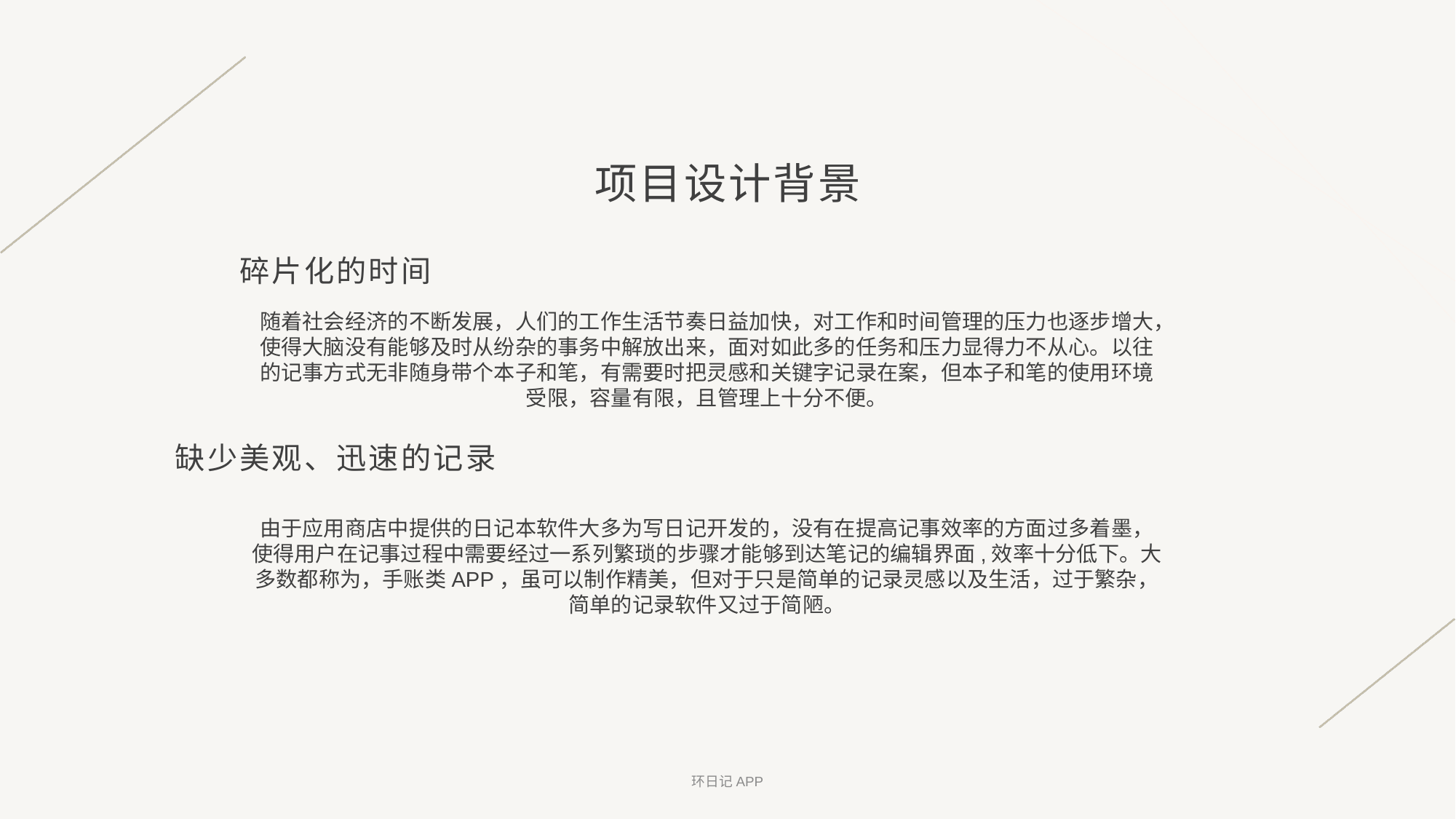

# 项目设计背景
碎片化的时间
随着社会经济的不断发展，人们的工作生活节奏日益加快，对工作和时间管理的压力也逐步增大，使得大脑没有能够及时从纷杂的事务中解放出来，面对如此多的任务和压力显得力不从心。以往的记事方式无非随身带个本子和笔，有需要时把灵感和关键字记录在案，但本子和笔的使用环境受限，容量有限，且管理上十分不便。
缺少美观、迅速的记录
由于应用商店中提供的日记本软件大多为写日记开发的，没有在提高记事效率的方面过多着墨，使得用户在记事过程中需要经过一系列繁琐的步骤才能够到达笔记的编辑界面,效率十分低下。大多数都称为，手账类APP，虽可以制作精美，但对于只是简单的记录灵感以及生活，过于繁杂，简单的记录软件又过于简陋。
环日记APP